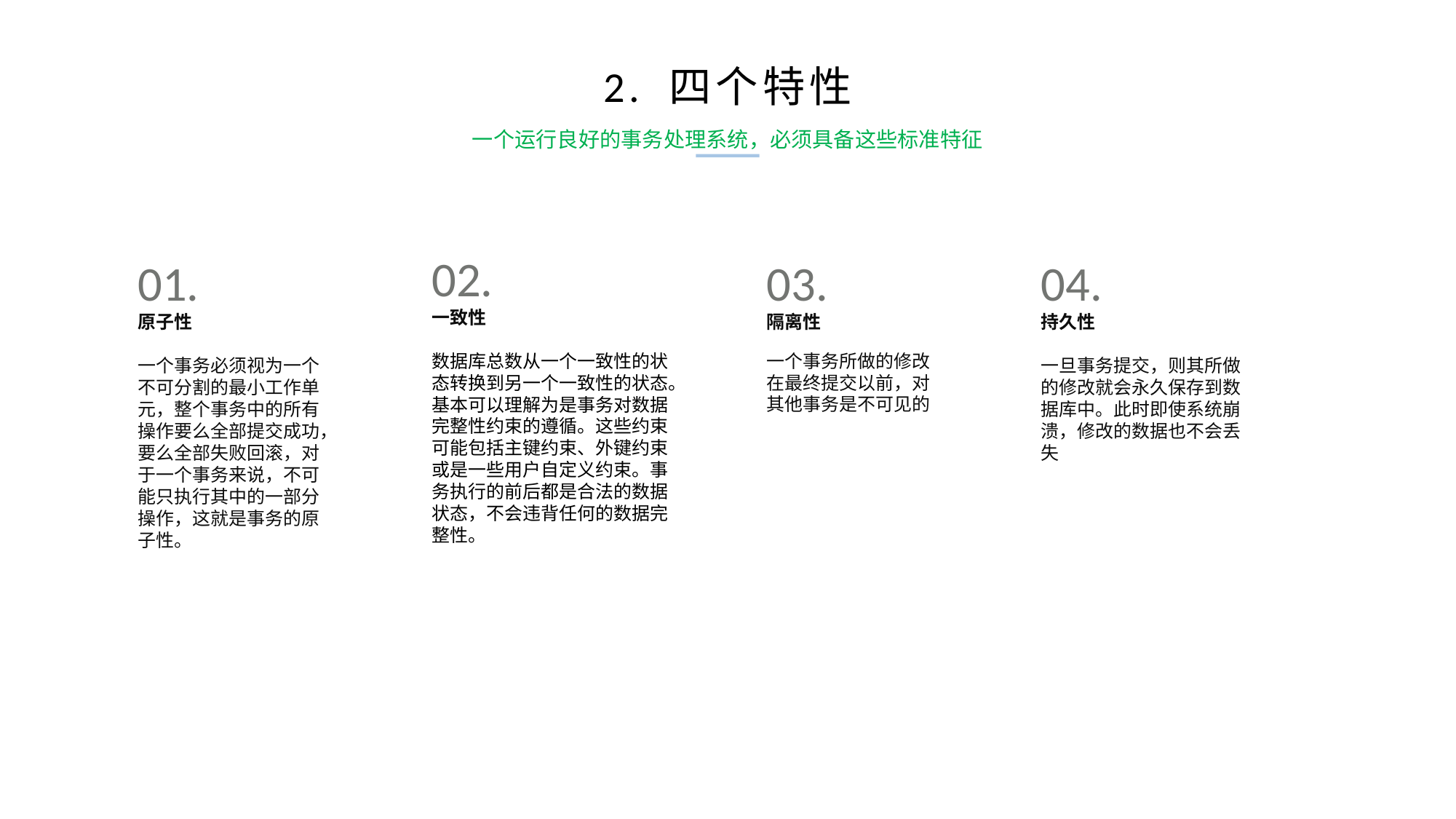

2. 四个特性
一个运行良好的事务处理系统，必须具备这些标准特征

02.
一致性

数据库总数从一个一致性的状态转换到另一个一致性的状态。
基本可以理解为是事务对数据完整性约束的遵循。这些约束可能包括主键约束、外键约束或是一些用户自定义约束。事务执行的前后都是合法的数据状态，不会违背任何的数据完整性。

01.
原子性

一个事务必须视为一个不可分割的最小工作单元，整个事务中的所有操作要么全部提交成功，要么全部失败回滚，对于一个事务来说，不可能只执行其中的一部分操作，这就是事务的原子性。
03.
隔离性

一个事务所做的修改在最终提交以前，对其他事务是不可见的
04.
持久性

一旦事务提交，则其所做的修改就会永久保存到数据库中。此时即使系统崩溃，修改的数据也不会丢失